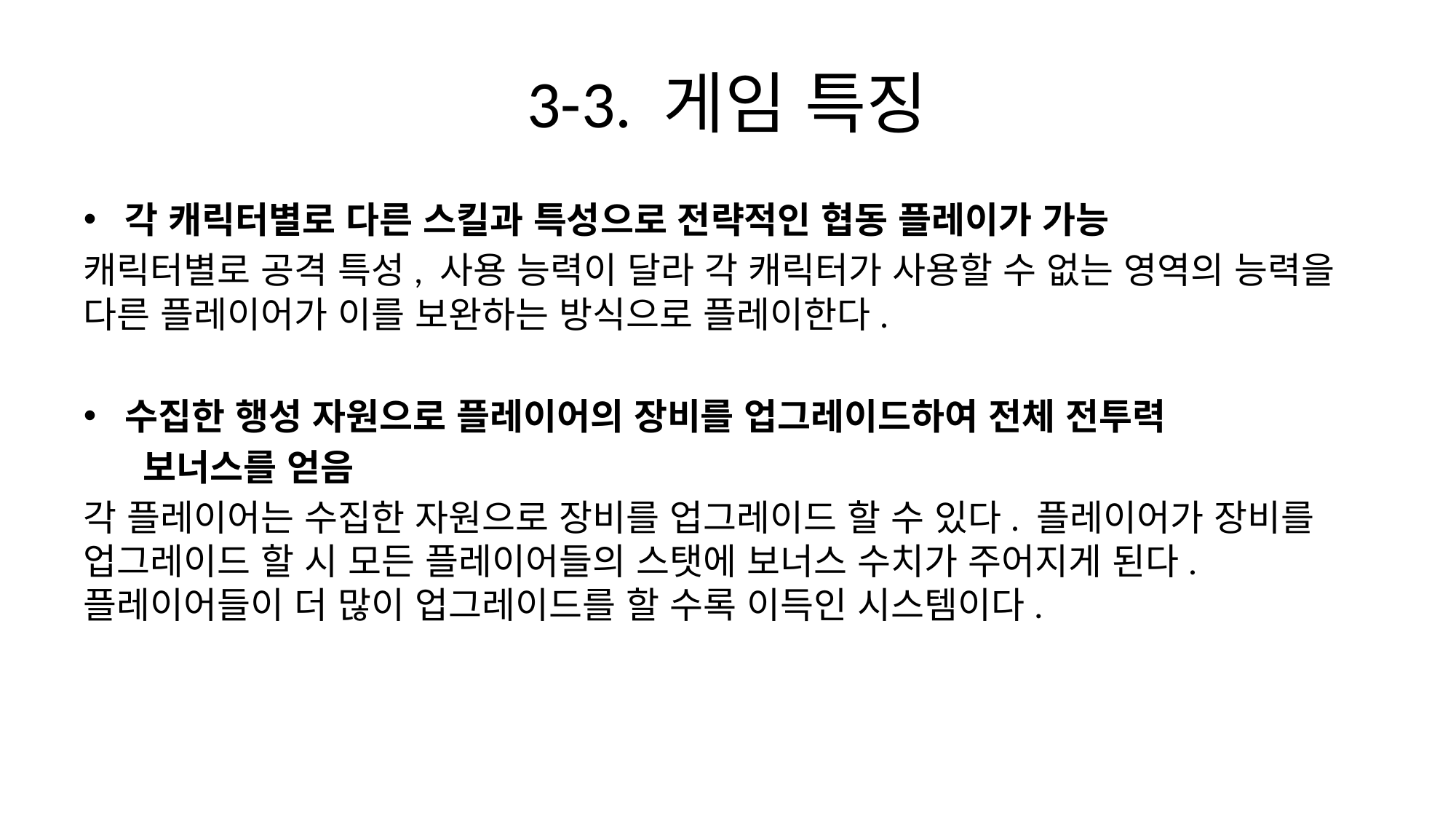

# 3-3. 게임 특징
각 캐릭터별로 다른 스킬과 특성으로 전략적인 협동 플레이가 가능
캐릭터별로 공격 특성, 사용 능력이 달라 각 캐릭터가 사용할 수 없는 영역의 능력을 다른 플레이어가 이를 보완하는 방식으로 플레이한다.

수집한 행성 자원으로 플레이어의 장비를 업그레이드하여 전체 전투력
     보너스를 얻음
각 플레이어는 수집한 자원으로 장비를 업그레이드 할 수 있다. 플레이어가 장비를 업그레이드 할 시 모든 플레이어들의 스탯에 보너스 수치가 주어지게 된다. 플레이어들이 더 많이 업그레이드를 할 수록 이득인 시스템이다.